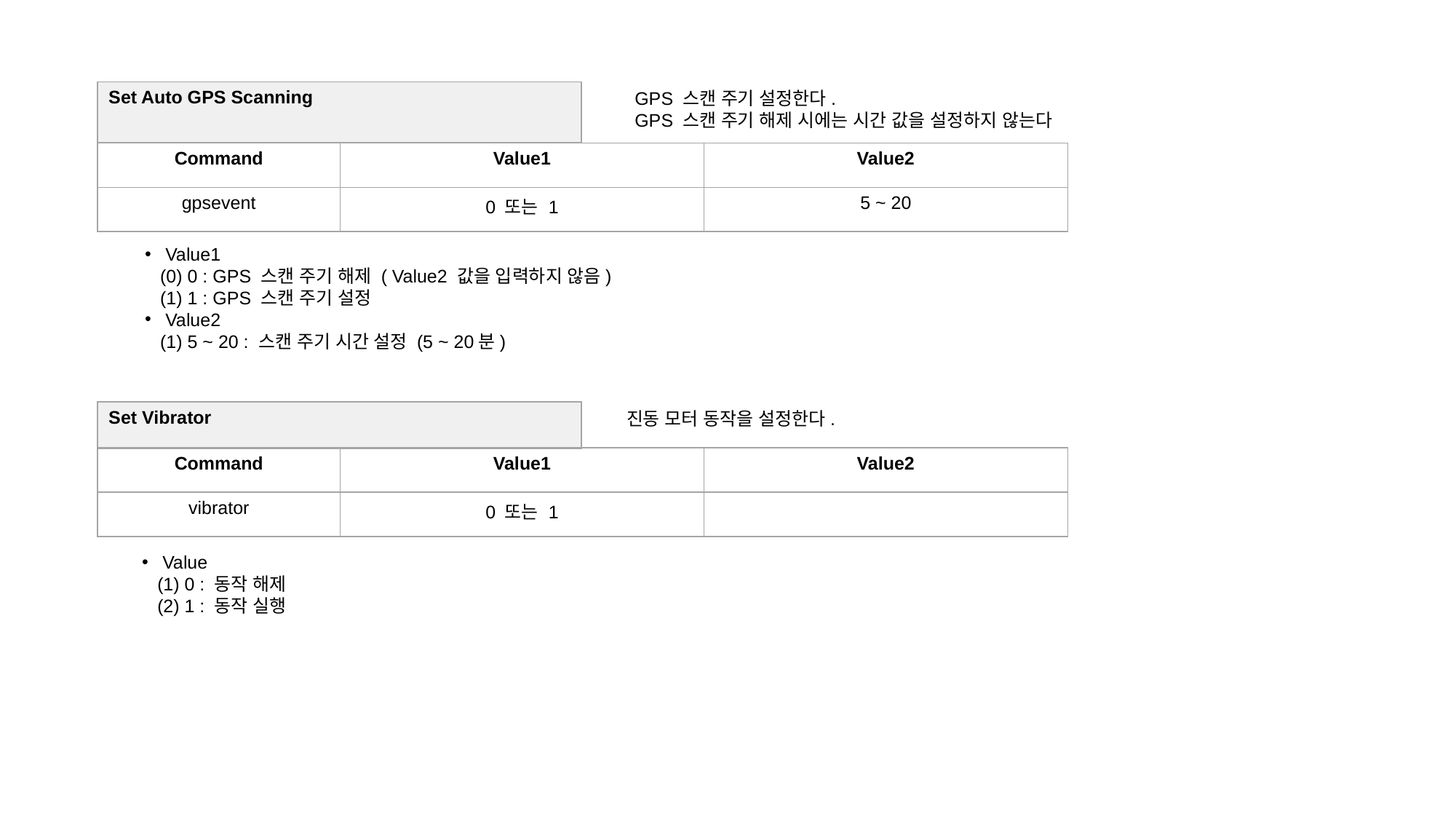

| Set Auto GPS Scanning |
| --- |
GPS 스캔 주기 설정한다.
GPS 스캔 주기 해제 시에는 시간 값을 설정하지 않는다
| Command | Value1 | Value2 |
| --- | --- | --- |
| gpsevent | 0 또는 1 | 5 ~ 20 |
Value1
   (0) 0 : GPS 스캔 주기 해제 ( Value2 값을 입력하지 않음)
   (1) 1 : GPS 스캔 주기 설정
Value2
   (1) 5 ~ 20 : 스캔 주기 시간 설정 (5 ~ 20분)
| Set Vibrator |
| --- |
진동 모터 동작을 설정한다.
| Command | Value1 | Value2 |
| --- | --- | --- |
| vibrator | 0 또는 1 |  |
Value
   (1) 0 : 동작 해제
   (2) 1 : 동작 실행